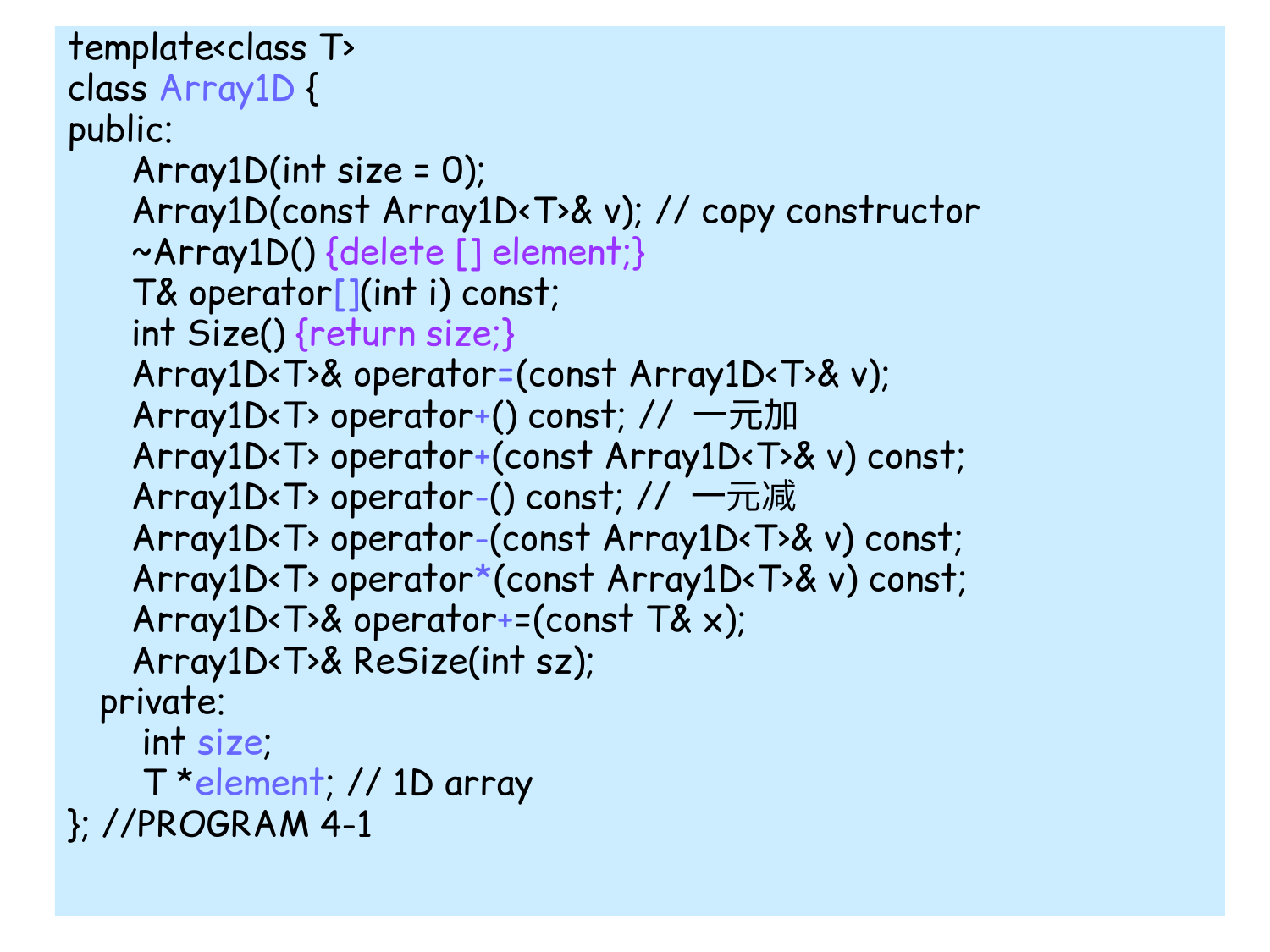

template<class T>
class Array1D {
public:
      Array1D(int size = 0);
      Array1D(const Array1D<T>& v); // copy constructor
      ~Array1D() {delete [] element;}
      T& operator[](int i) const;
      int Size() {return size;}
      Array1D<T>& operator=(const Array1D<T>& v);
      Array1D<T> operator+() const; // 一元加
      Array1D<T> operator+(const Array1D<T>& v) const;
      Array1D<T> operator-() const; // 一元减
      Array1D<T> operator-(const Array1D<T>& v) const;
      Array1D<T> operator*(const Array1D<T>& v) const;
      Array1D<T>& operator+=(const T& x);
      Array1D<T>& ReSize(int sz);
   private:
       int size;
       T *element; // 1D array
}; //PROGRAM 4-1
# 4.1.4 The Class Array 1D

12